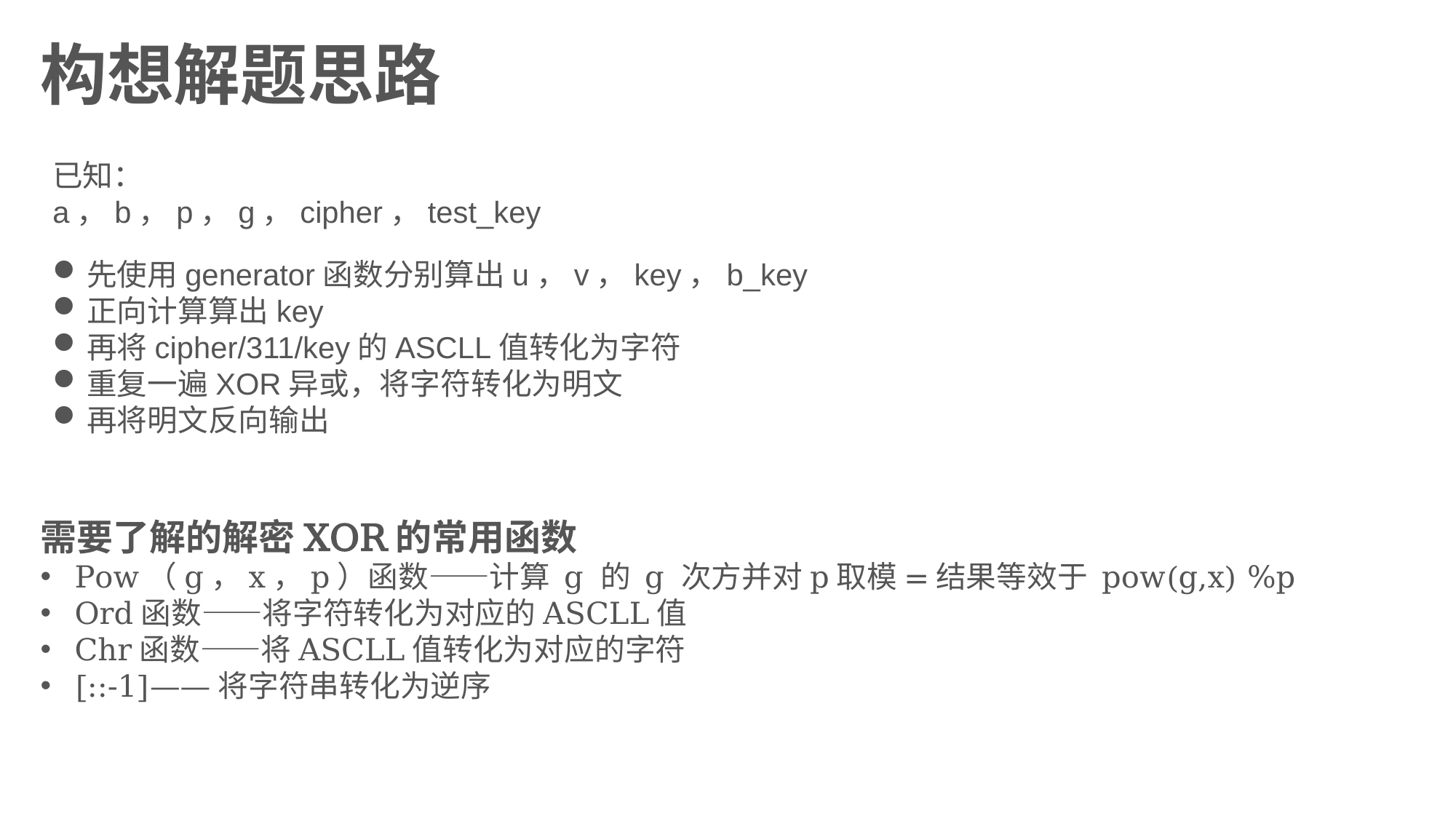

构想解题思路
已知：a，b，p，g，cipher，test_key
先使用generator函数分别算出u，v，key，b_key
正向计算算出key
再将cipher/311/key的ASCLL值转化为字符
重复一遍XOR异或，将字符转化为明文
再将明文反向输出
需要了解的解密XOR的常用函数
Pow（g，x，p）函数——计算 g 的 g 次方并对p取模=结果等效于 pow(g,x) %p
Ord函数——将字符转化为对应的ASCLL值
Chr函数——将ASCLL值转化为对应的字符
[::-1]——将字符串转化为逆序